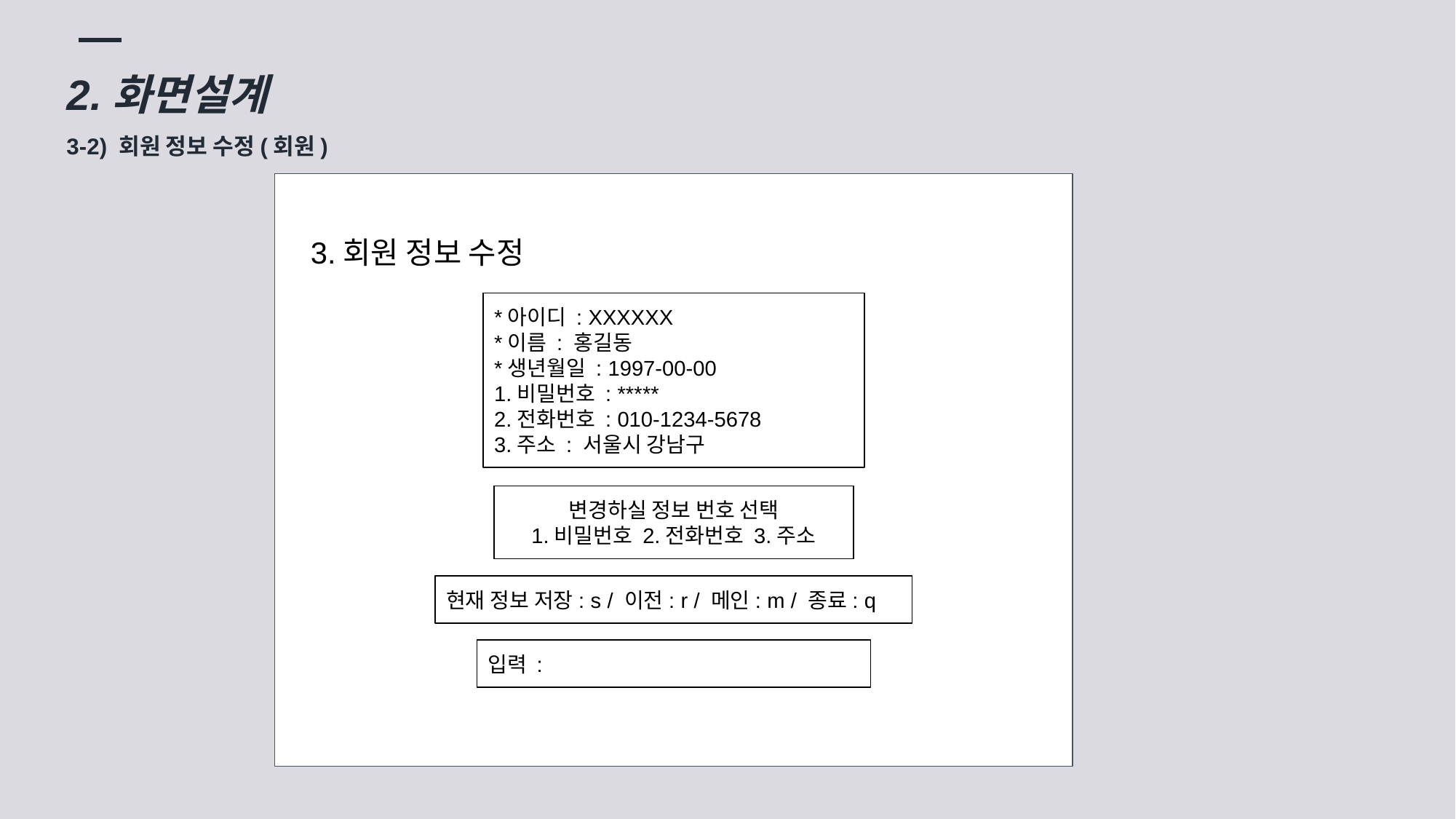

2.화면설계
3-2) 회원 정보 수정(회원)

3.회원 정보 수정
*아이디 : XXXXXX
*이름 : 홍길동
*생년월일 : 1997-00-00
1.비밀번호 : *****
2.전화번호 : 010-1234-5678
3.주소 : 서울시 강남구
변경하실 정보 번호 선택
1.비밀번호 2.전화번호 3.주소
현재 정보 저장: s / 이전: r / 메인: m / 종료: q
입력 :